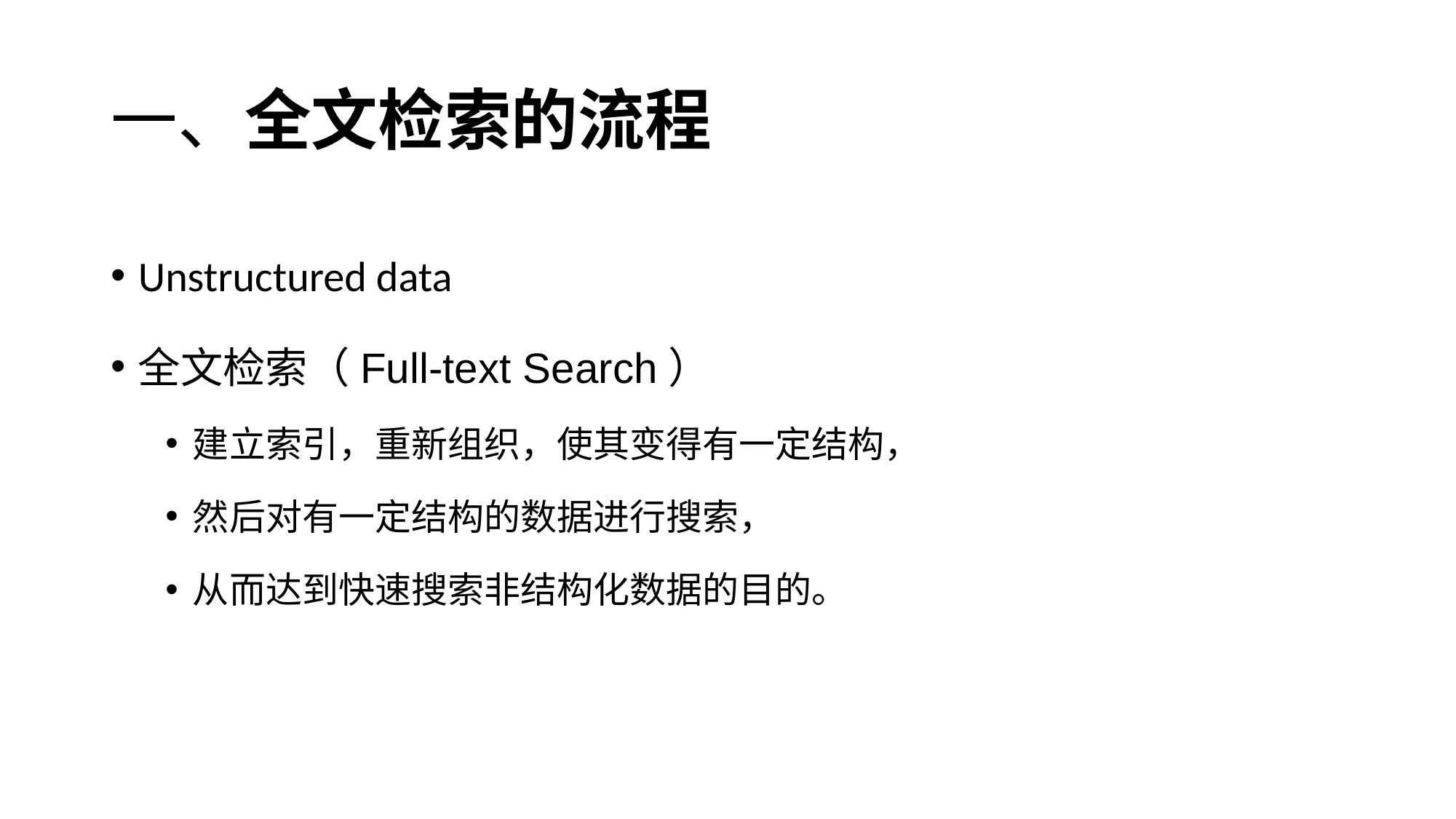

# 一、全文检索的流程
Unstructured data
全文检索（Full-text Search）
建立索引，重新组织，使其变得有一定结构，
然后对有一定结构的数据进行搜索，
从而达到快速搜索非结构化数据的目的。